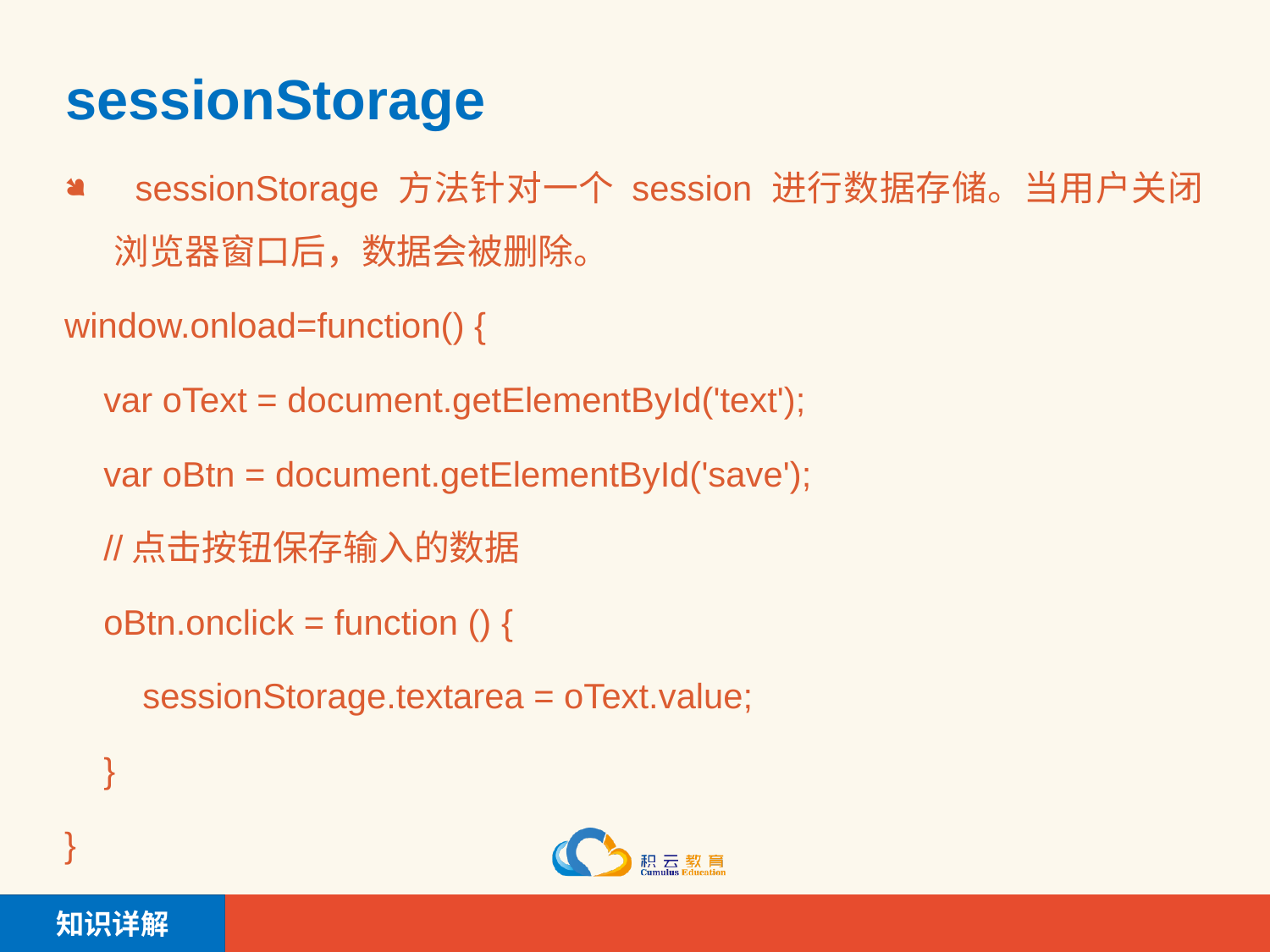

# sessionStorage
  sessionStorage 方法针对一个 session 进行数据存储。当用户关闭浏览器窗口后，数据会被删除。
window.onload=function() {
    var oText = document.getElementById('text');
    var oBtn = document.getElementById('save');
    //点击按钮保存输入的数据
    oBtn.onclick = function () {
        sessionStorage.textarea = oText.value;
    }
}